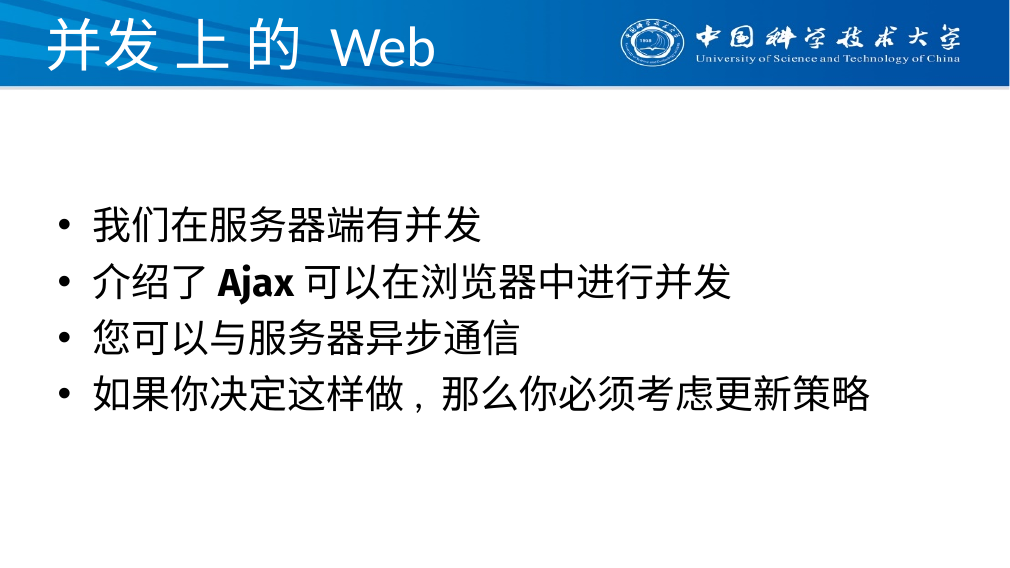

# 并发 上 的 Web
我们在服务器端有并发
介绍了Ajax可以在浏览器中进行并发
您可以与服务器异步通信
如果你决定这样做, 那么你必须考虑更新策略